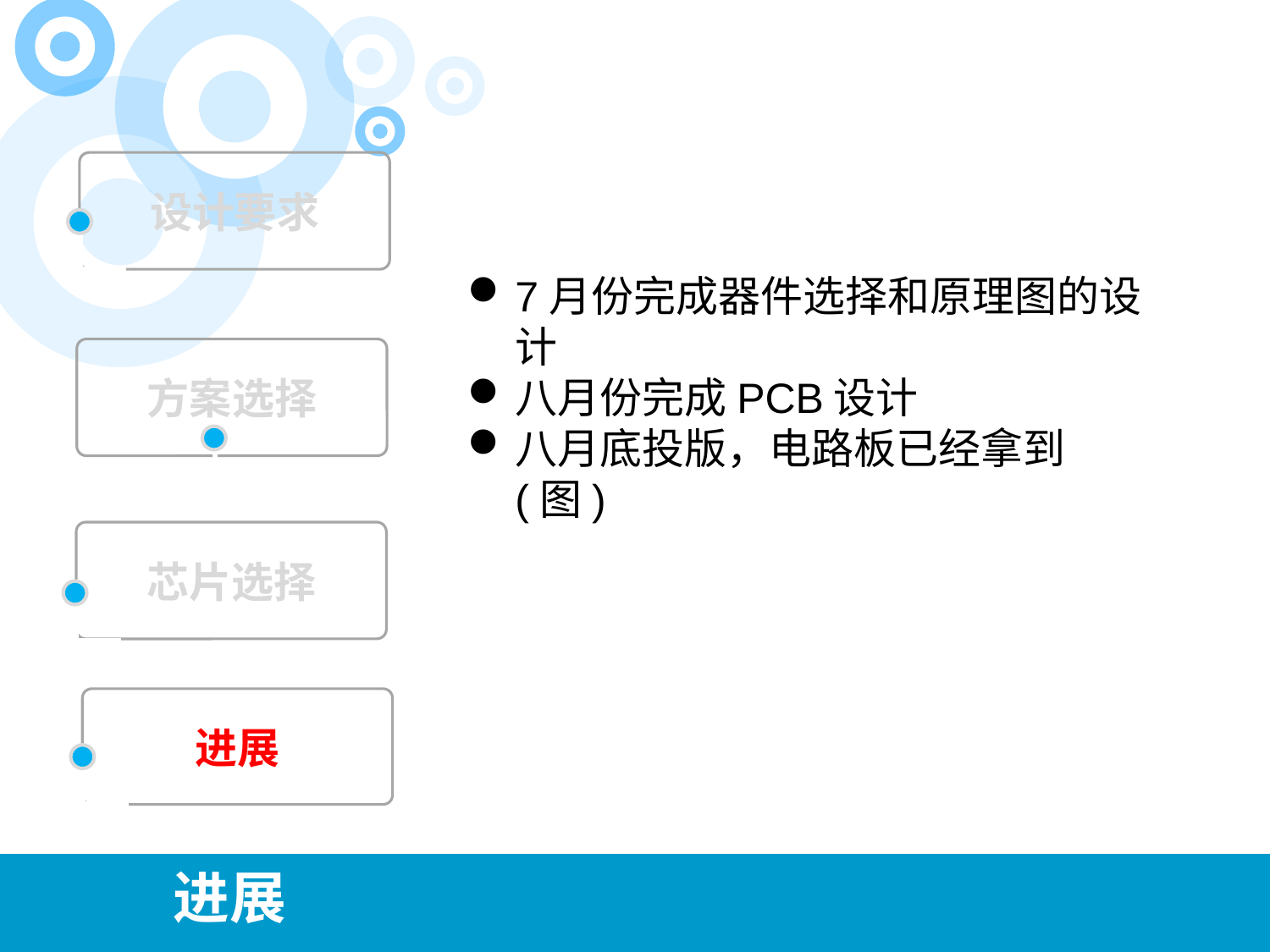

设计要求

7月份完成器件选择和原理图的设计
八月份完成PCB设计
八月底投版，电路板已经拿到(图)
方案选择

芯片选择

进展

进展